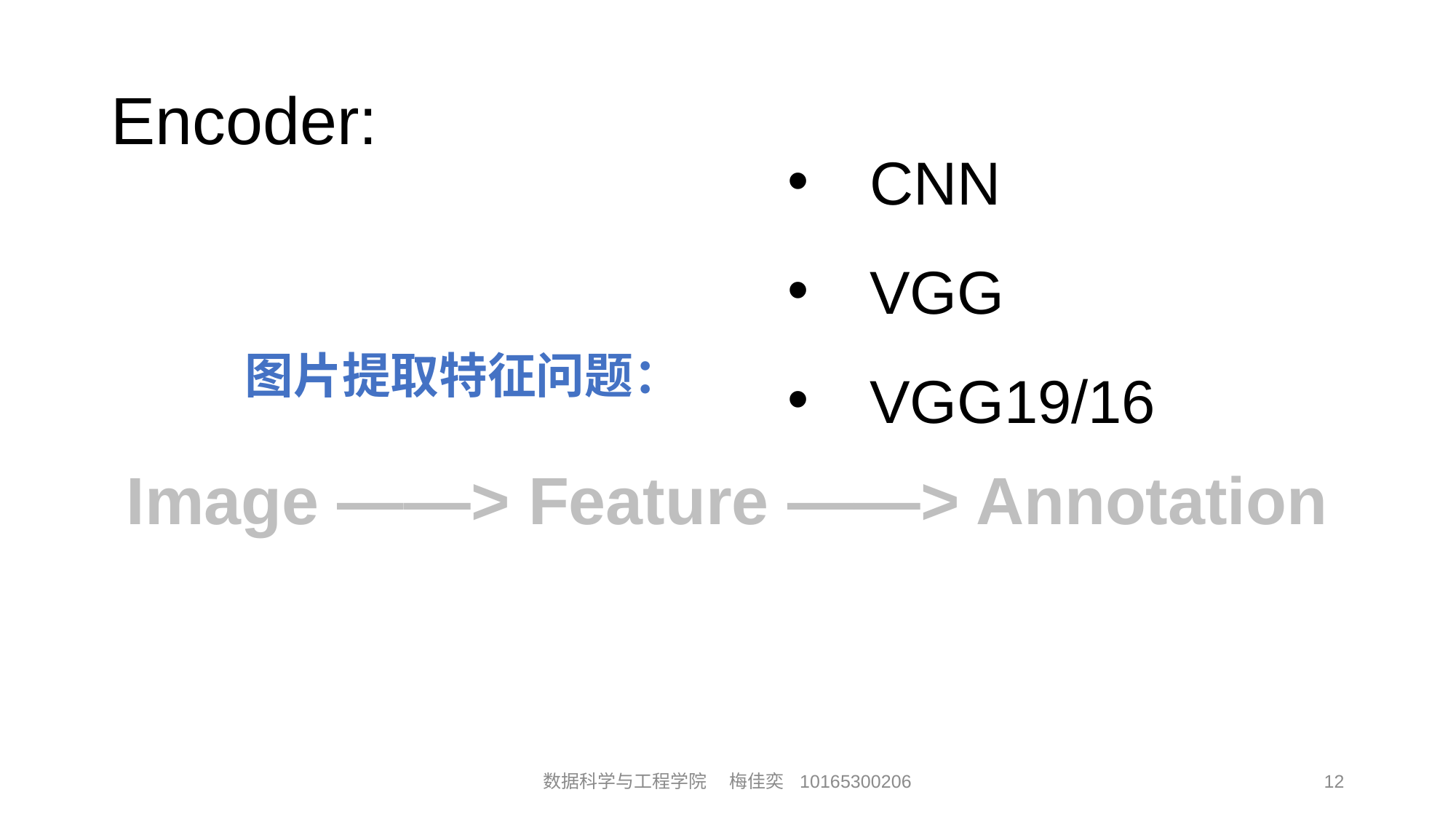

# Encoder:
CNN
VGG
VGG19/16
Image ——> Feature ——> Annotation
图片提取特征问题：
数据科学与工程学院    梅佳奕  10165300206
12